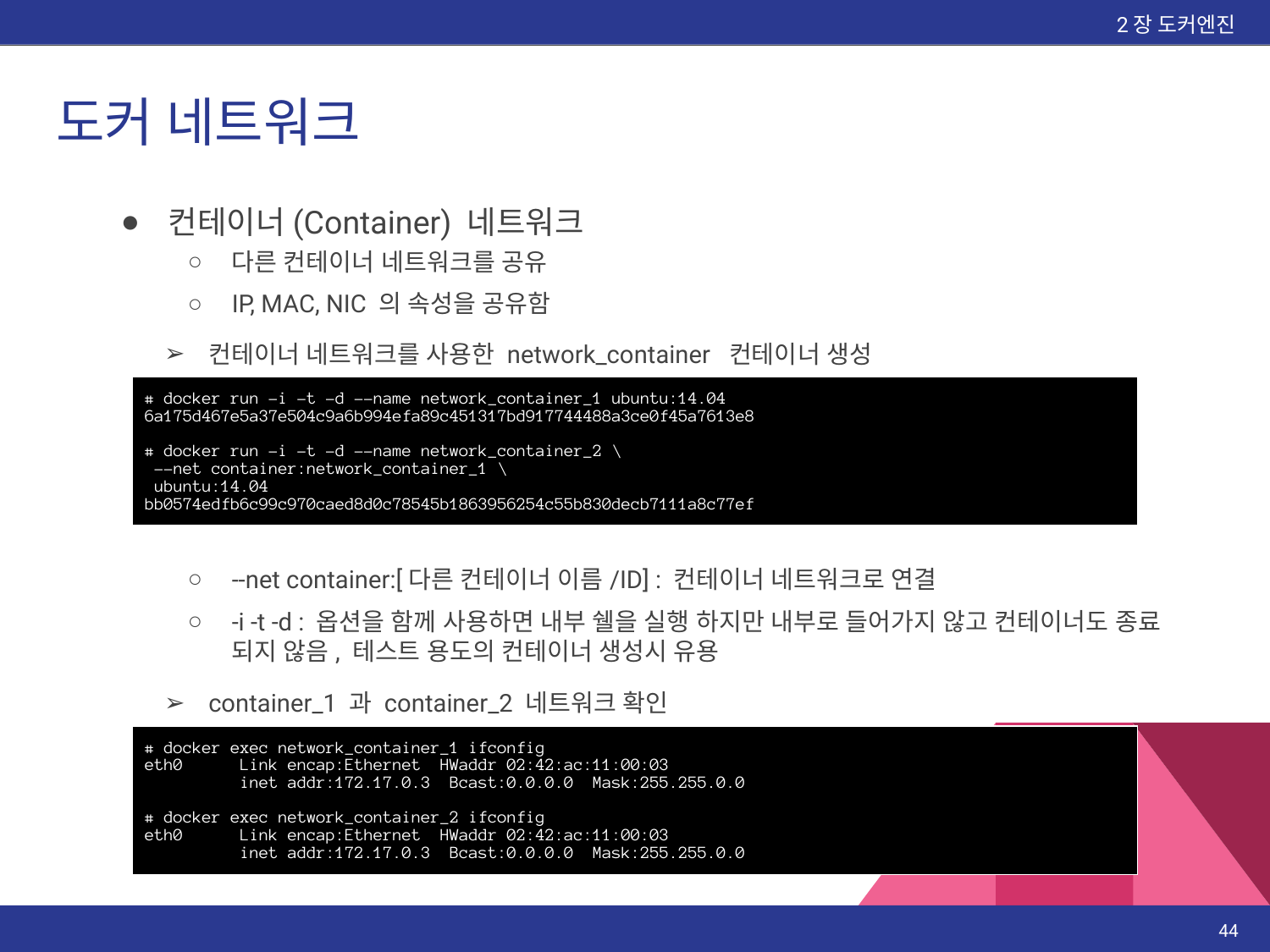

2장 도커엔진
# 도커 네트워크
컨테이너(Container) 네트워크
다른 컨테이너 네트워크를 공유
IP, MAC, NIC 의 속성을 공유함
컨테이너 네트워크를 사용한 network_container  컨테이너 생성

| # docker run -i -t -d --name network\_container\_1 ubuntu:14.04 6a175d467e5a37e504c9a6b994efa89c451317bd917744488a3ce0f45a7613e8 # docker run -i -t -d --name network\_container\_2 \ --net container:network\_container\_1 \ ubuntu:14.04 bb0574edfb6c99c970caed8d0c78545b1863956254c55b830decb7111a8c77ef |
| --- |
--net container:[다른 컨테이너 이름/ID] : 컨테이너 네트워크로 연결
-i -t -d : 옵션을 함께 사용하면 내부 쉘을 실행 하지만 내부로 들어가지 않고 컨테이너도 종료 되지 않음, 테스트 용도의 컨테이너 생성시 유용
container_1 과 container_2 네트워크 확인

| # docker exec network\_container\_1 ifconfig eth0 Link encap:Ethernet HWaddr 02:42:ac:11:00:03 inet addr:172.17.0.3 Bcast:0.0.0.0 Mask:255.255.0.0 # docker exec network\_container\_2 ifconfig eth0 Link encap:Ethernet HWaddr 02:42:ac:11:00:03 inet addr:172.17.0.3 Bcast:0.0.0.0 Mask:255.255.0.0 |
| --- |
44